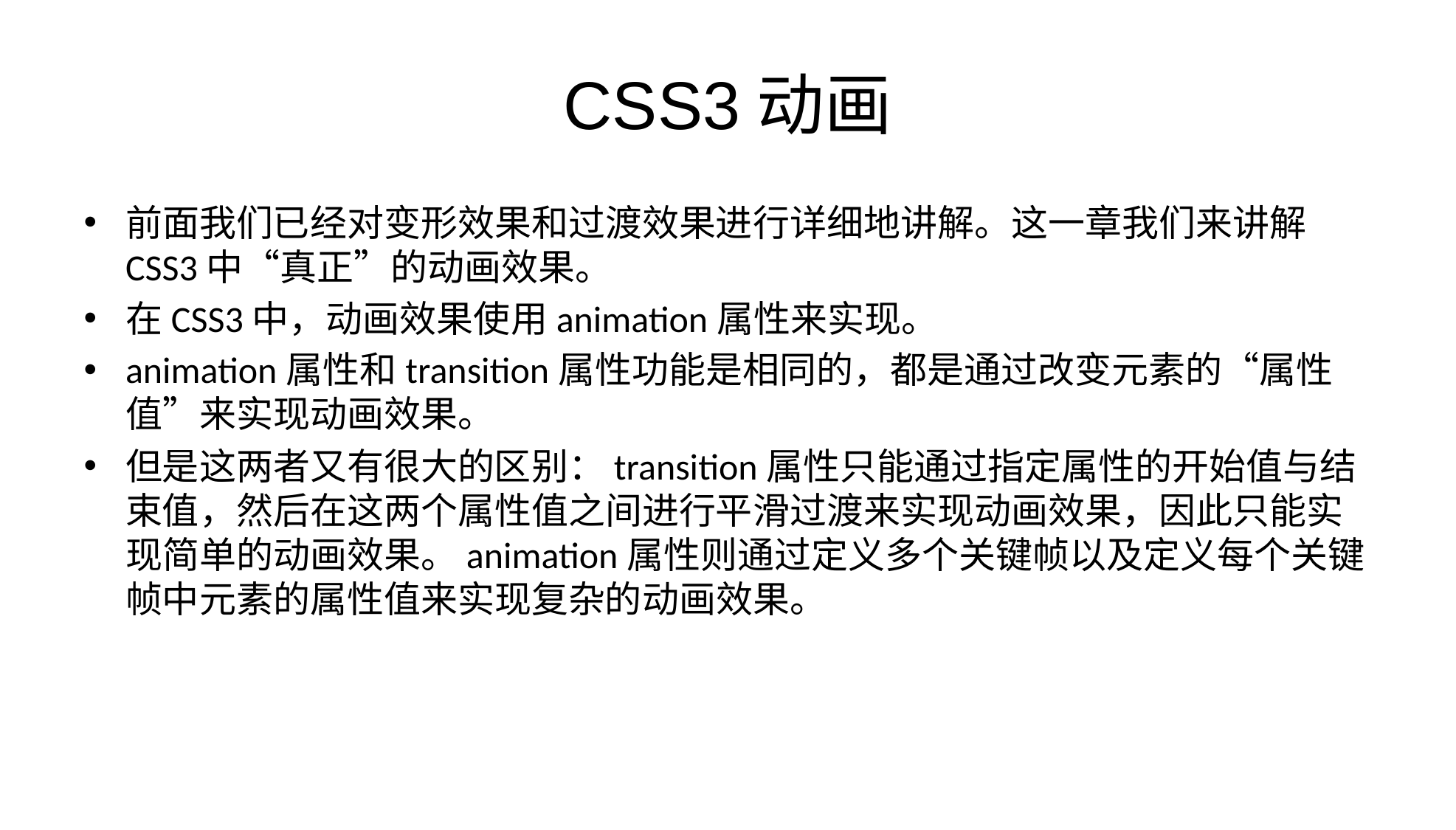

# CSS3动画
前面我们已经对变形效果和过渡效果进行详细地讲解。这一章我们来讲解CSS3中“真正”的动画效果。
在CSS3中，动画效果使用animation属性来实现。
animation属性和transition属性功能是相同的，都是通过改变元素的“属性值”来实现动画效果。
但是这两者又有很大的区别：transition属性只能通过指定属性的开始值与结束值，然后在这两个属性值之间进行平滑过渡来实现动画效果，因此只能实现简单的动画效果。animation属性则通过定义多个关键帧以及定义每个关键帧中元素的属性值来实现复杂的动画效果。